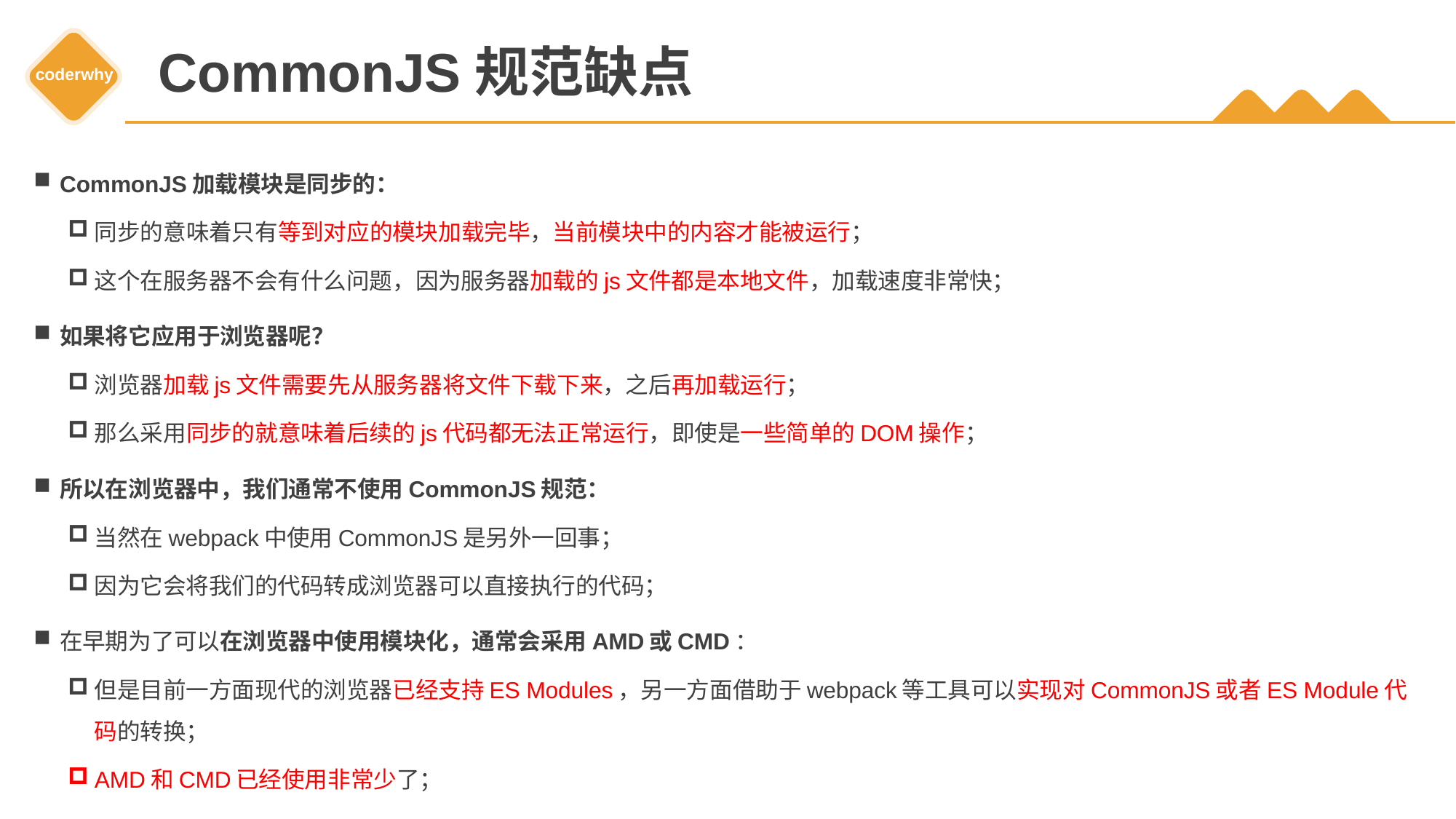

# CommonJS规范缺点
CommonJS加载模块是同步的：
同步的意味着只有等到对应的模块加载完毕，当前模块中的内容才能被运行；
这个在服务器不会有什么问题，因为服务器加载的js文件都是本地文件，加载速度非常快；
如果将它应用于浏览器呢？
浏览器加载js文件需要先从服务器将文件下载下来，之后再加载运行；
那么采用同步的就意味着后续的js代码都无法正常运行，即使是一些简单的DOM操作；
所以在浏览器中，我们通常不使用CommonJS规范：
当然在webpack中使用CommonJS是另外一回事；
因为它会将我们的代码转成浏览器可以直接执行的代码；
在早期为了可以在浏览器中使用模块化，通常会采用AMD或CMD：
但是目前一方面现代的浏览器已经支持ES Modules，另一方面借助于webpack等工具可以实现对CommonJS或者ES Module代码的转换；
AMD和CMD已经使用非常少了；